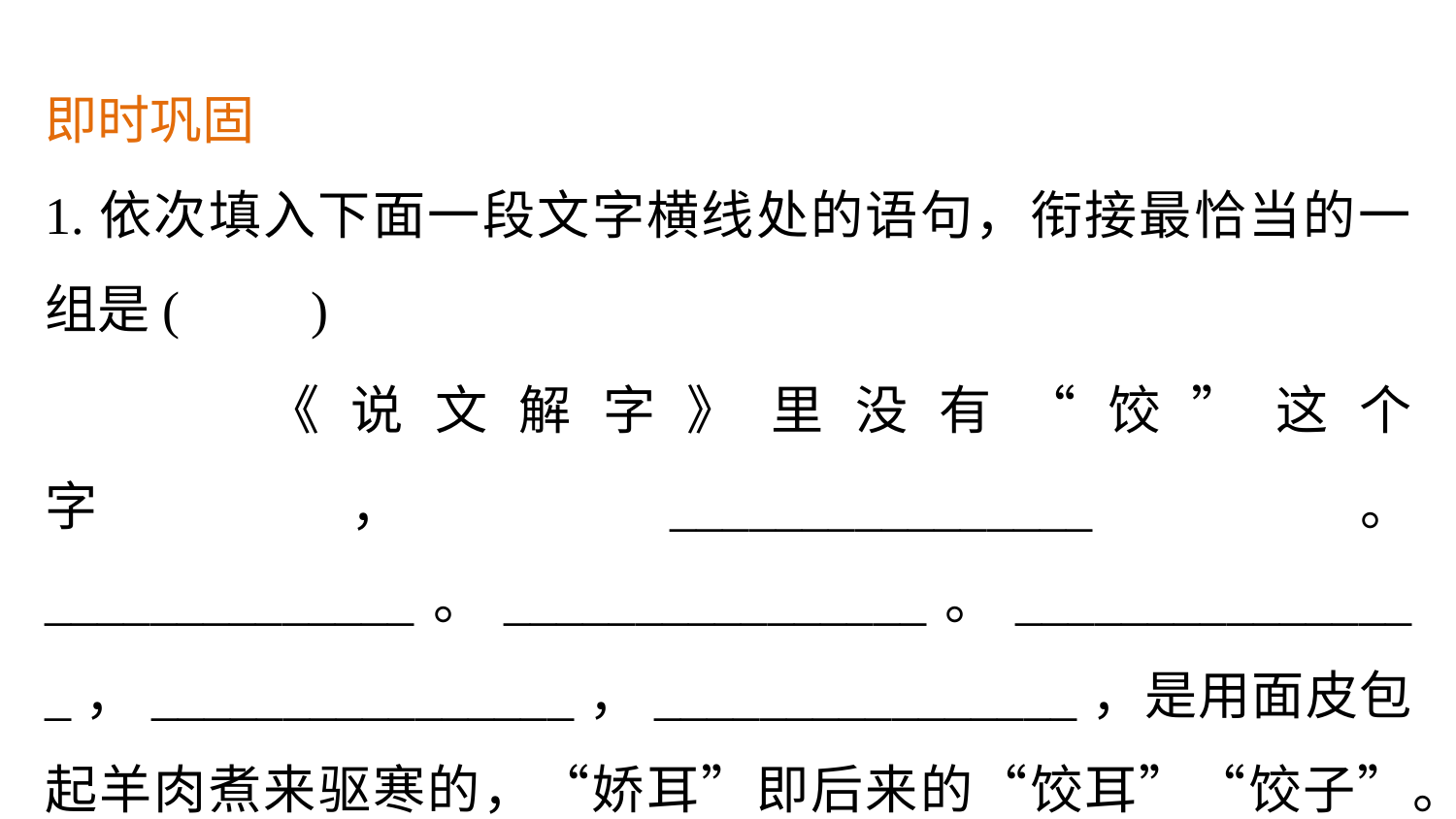

即时巩固
1.依次填入下面一段文字横线处的语句，衔接最恰当的一组是(　　)
    《说文解字》里没有“饺”这个字，________________。 ______________。________________。________________，________________，________________，是用面皮包起羊肉煮来驱寒的，“娇耳”即后来的“饺耳”“饺子”。